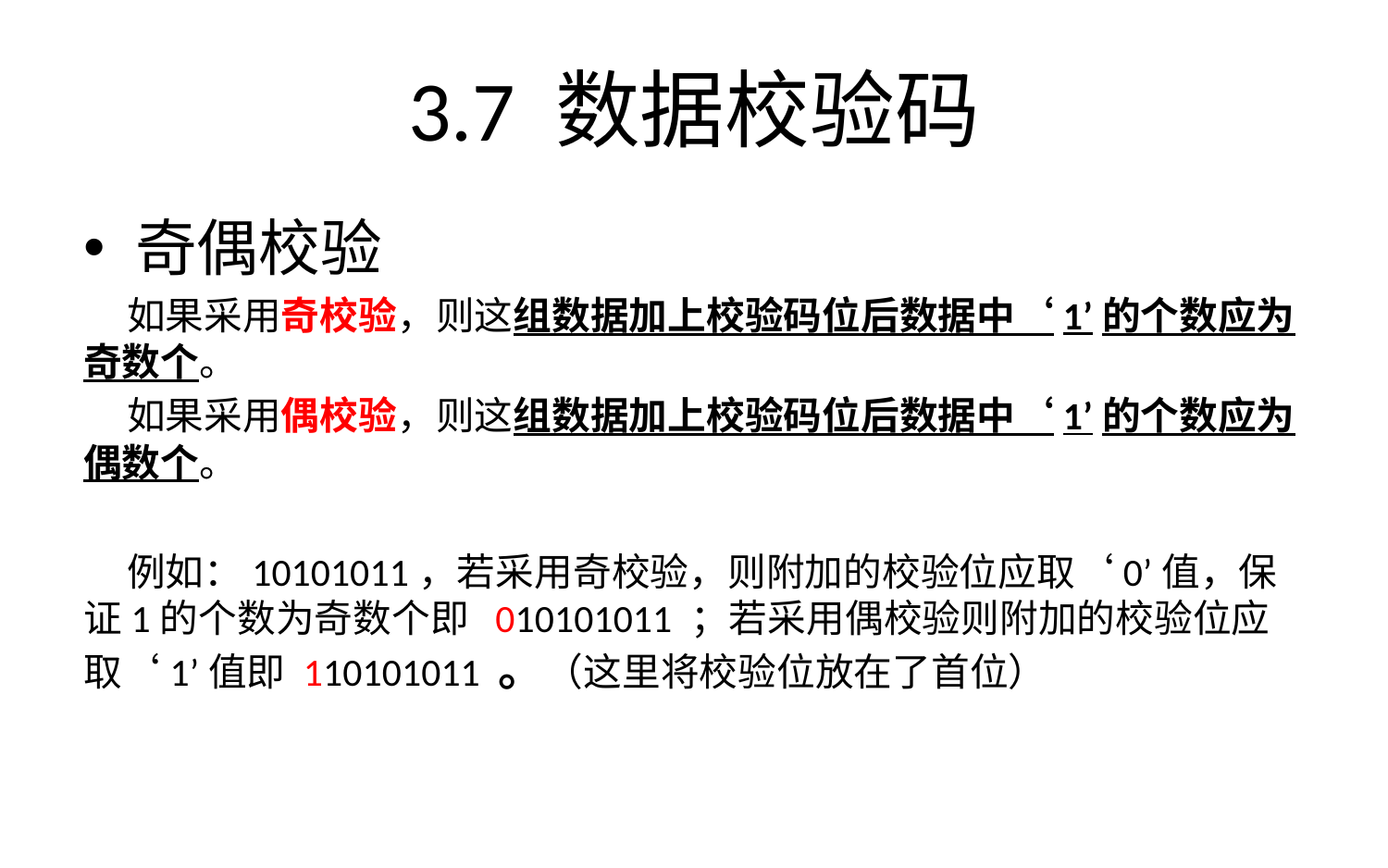

# 3.7 数据校验码
奇偶校验
    如果采用奇校验，则这组数据加上校验码位后数据中‘1’的个数应为奇数个。
    如果采用偶校验，则这组数据加上校验码位后数据中‘1’的个数应为偶数个。

    例如：10101011，若采用奇校验，则附加的校验位应取‘0’值，保证1的个数为奇数个即  010101011 ；若采用偶校验则附加的校验位应取‘1’值即 110101011 。（这里将校验位放在了首位）